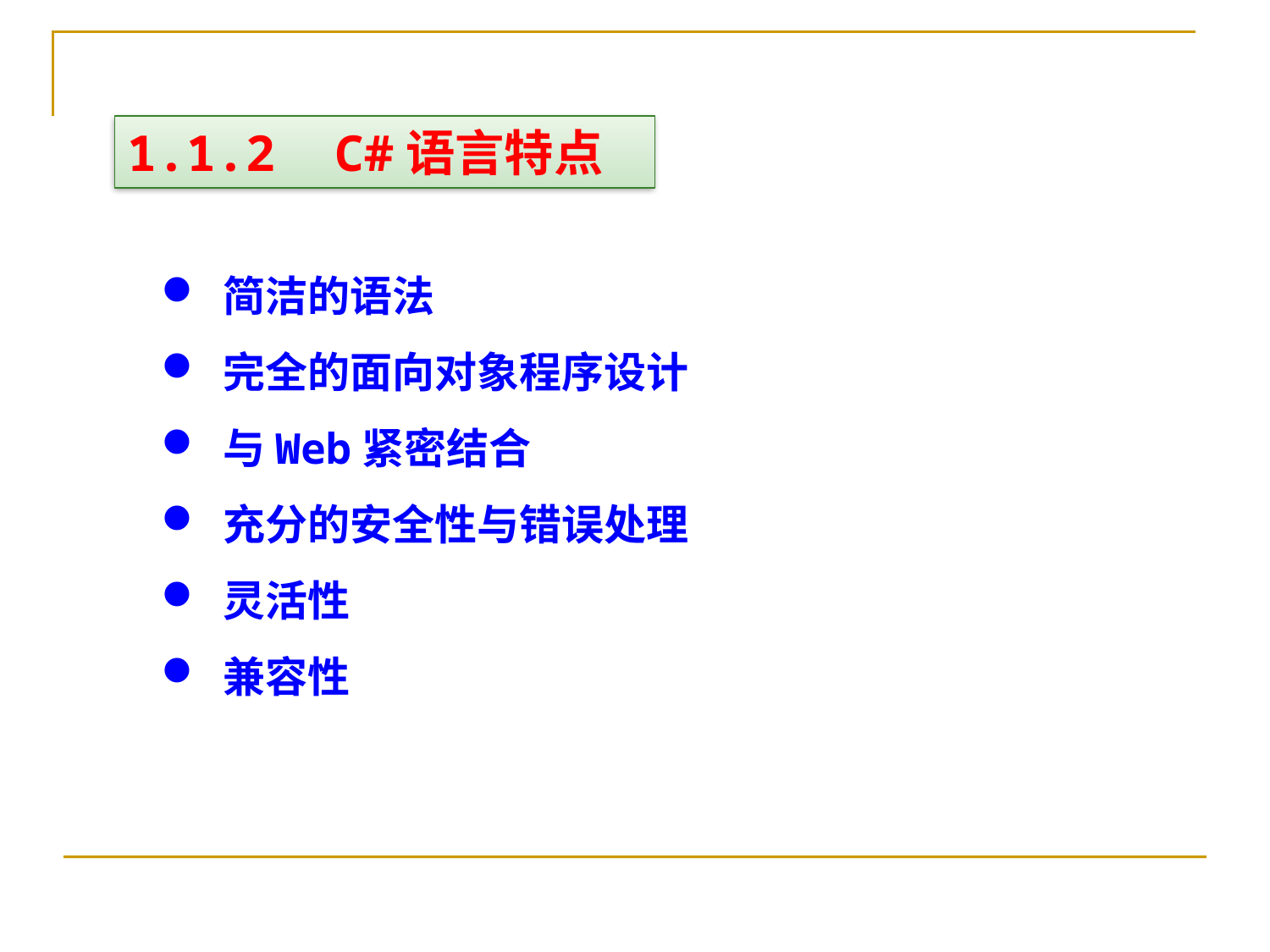

1.1.2  C#语言特点
 简洁的语法
 完全的面向对象程序设计
 与Web紧密结合
 充分的安全性与错误处理
 灵活性
 兼容性